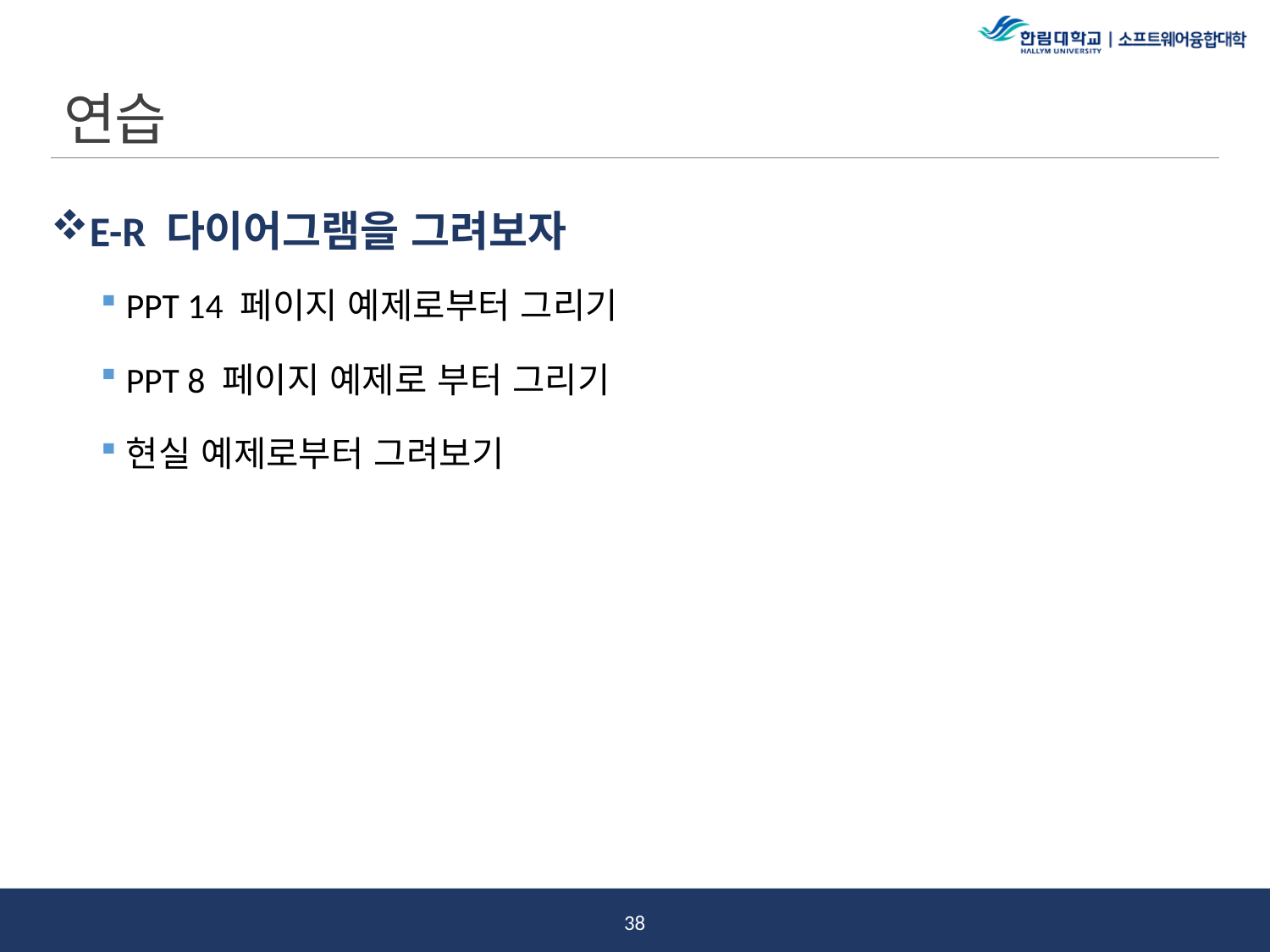

# 연습
E-R 다이어그램을 그려보자
PPT 14 페이지 예제로부터 그리기
PPT 8 페이지 예제로 부터 그리기
현실 예제로부터 그려보기
38